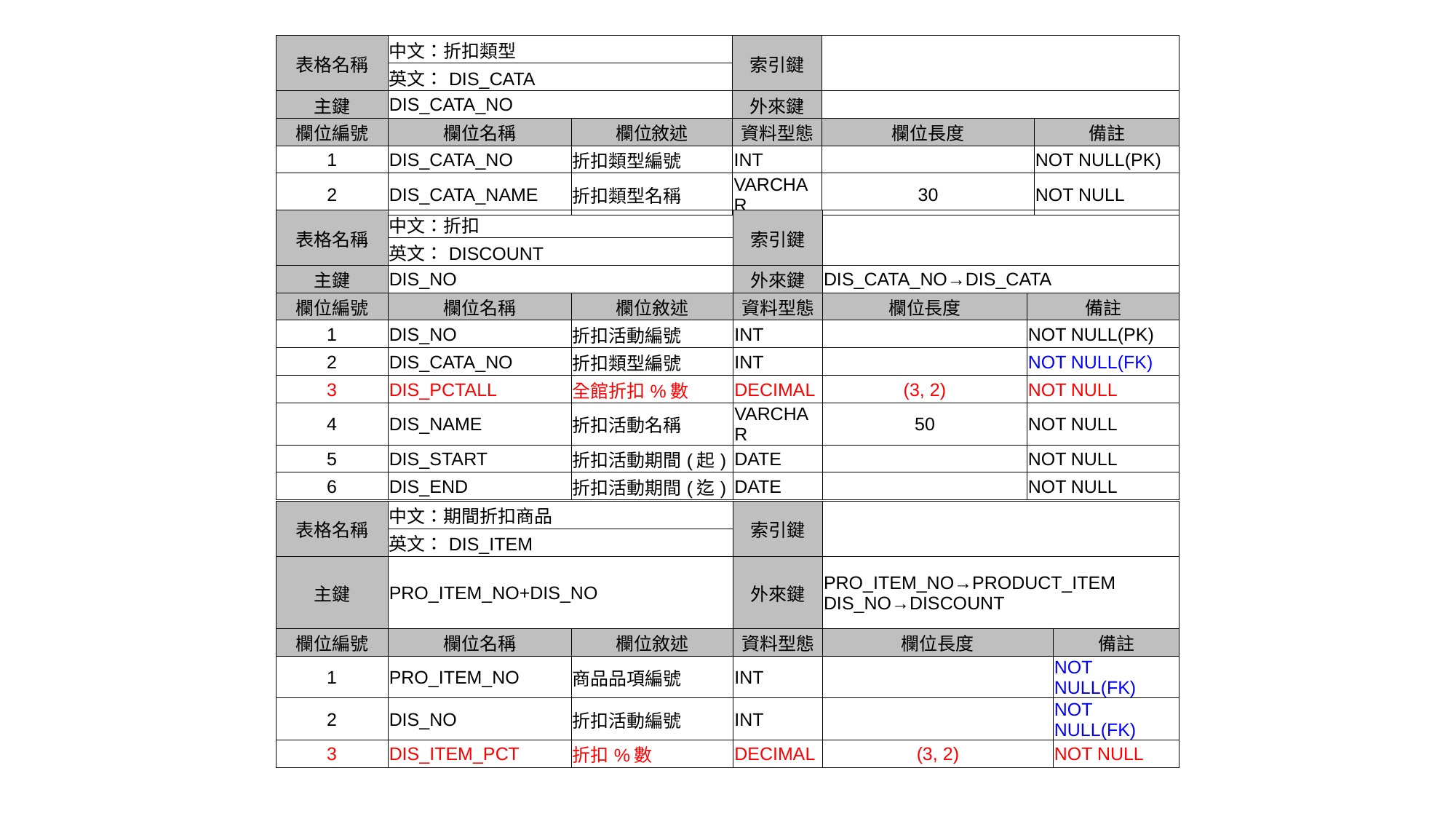

| 表格名稱 | 中文：折扣類型 |  | 索引鍵 |  |  |
| --- | --- | --- | --- | --- | --- |
|  | 英文：DIS\_CATA |  |  |  |  |
| 主鍵 | DIS\_CATA\_NO |  | 外來鍵 |  |  |
| 欄位編號 | 欄位名稱 | 欄位敘述 | 資料型態 | 欄位長度 | 備註 |
| 1 | DIS\_CATA\_NO | 折扣類型編號 | INT |  | NOT NULL(PK) |
| 2 | DIS\_CATA\_NAME | 折扣類型名稱 | VARCHAR | 30 | NOT NULL |
| 表格名稱 | 中文：折扣 |  | 索引鍵 |  |  |  |
| --- | --- | --- | --- | --- | --- | --- |
|  | 英文：DISCOUNT |  |  |  |  |  |
| 主鍵 | DIS\_NO |  | 外來鍵 | DIS\_CATA\_NO→DIS\_CATA |  |  |
| 欄位編號 | 欄位名稱 | 欄位敘述 | 資料型態 | 欄位長度 | 備註 |  |
| 1 | DIS\_NO | 折扣活動編號 | INT |  | NOT NULL(PK) |  |
| 2 | DIS\_CATA\_NO | 折扣類型編號 | INT |  | NOT NULL(FK) |  |
| 3 | DIS\_PCTALL | 全館折扣%數 | DECIMAL | (3, 2) | NOT NULL |  |
| 4 | DIS\_NAME | 折扣活動名稱 | VARCHAR | 50 | NOT NULL |  |
| 5 | DIS\_START | 折扣活動期間(起) | DATE |  | NOT NULL |  |
| 6 | DIS\_END | 折扣活動期間(迄) | DATE |  | NOT NULL |  |
| 表格名稱 | 中文：期間折扣商品 |  | 索引鍵 |  |  |
| --- | --- | --- | --- | --- | --- |
|  | 英文：DIS\_ITEM |  |  |  |  |
| 主鍵 | PRO\_ITEM\_NO+DIS\_NO |  | 外來鍵 | PRO\_ITEM\_NO→PRODUCT\_ITEM DIS\_NO→DISCOUNT |  |
| 欄位編號 | 欄位名稱 | 欄位敘述 | 資料型態 | 欄位長度 | 備註 |
| 1 | PRO\_ITEM\_NO | 商品品項編號 | INT |  | NOT NULL(FK) |
| 2 | DIS\_NO | 折扣活動編號 | INT |  | NOT NULL(FK) |
| 3 | DIS\_ITEM\_PCT | 折扣%數 | DECIMAL | (3, 2) | NOT NULL |